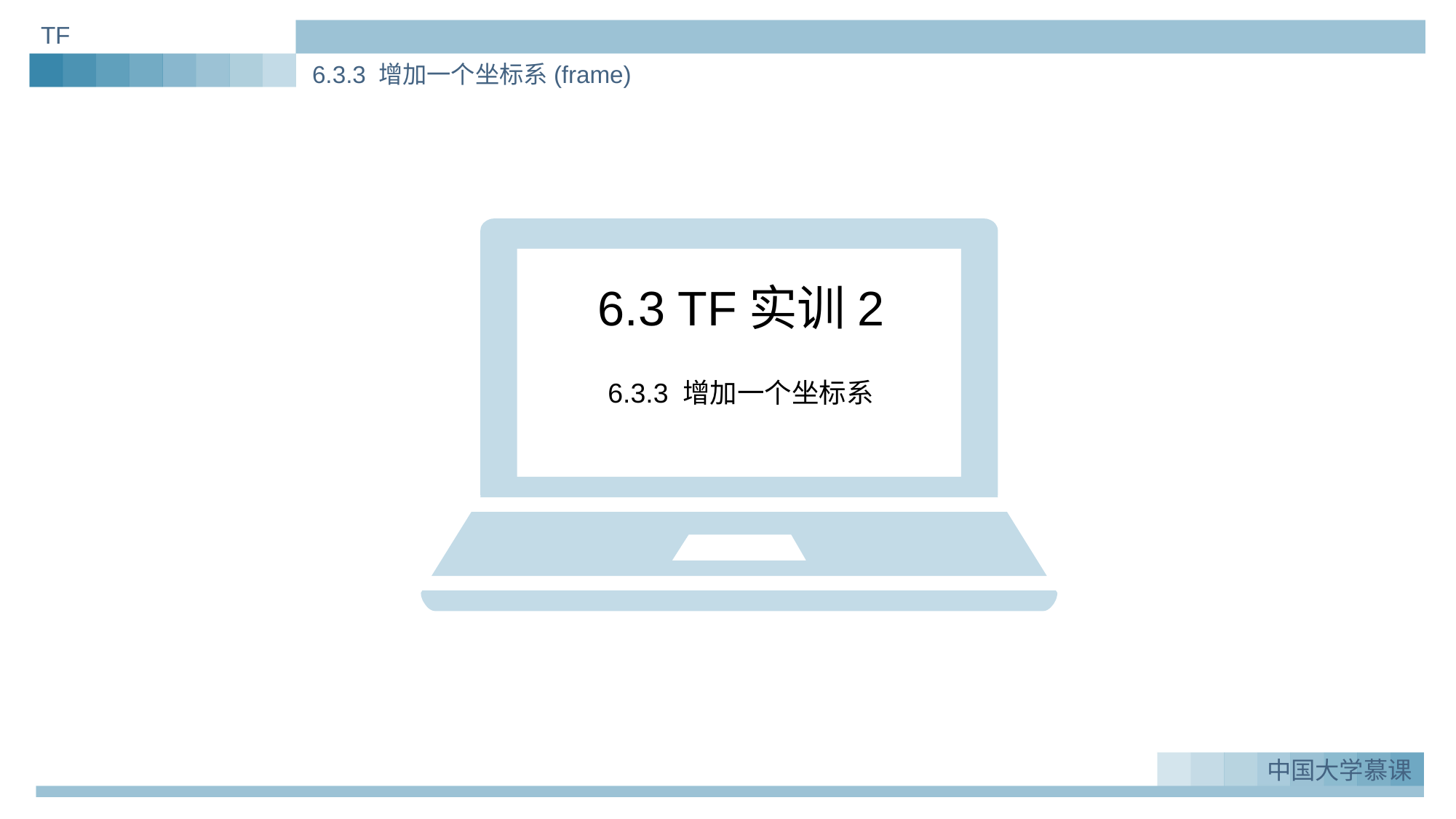

TF

6.3.3 增加一个坐标系(frame)

6.3 TF实训2
6.3.3 增加一个坐标系
中国大学慕课